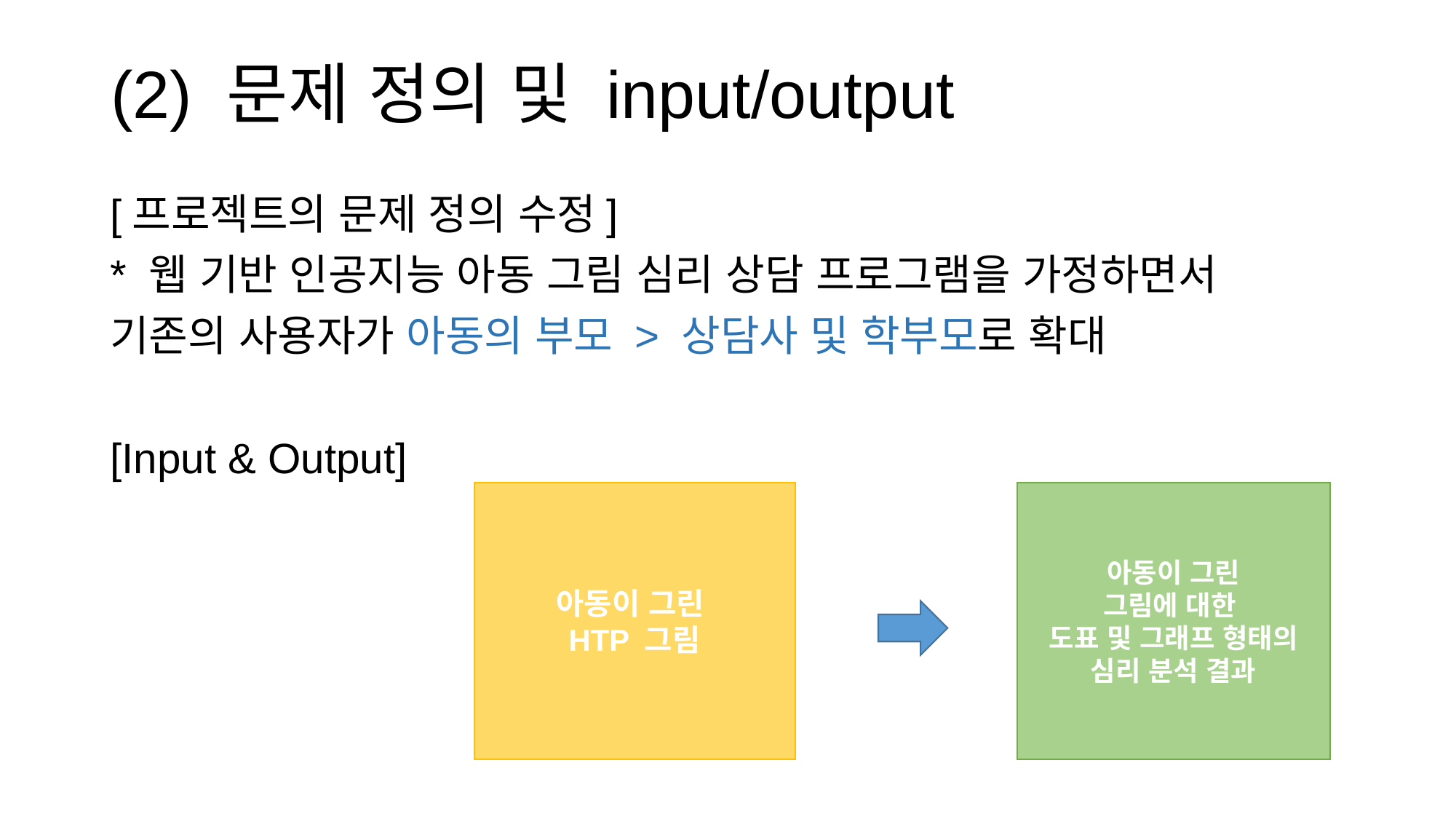

# (2) 문제 정의 및 input/output
[프로젝트의 문제 정의 수정]
* 웹 기반 인공지능 아동 그림 심리 상담 프로그램을 가정하면서
기존의 사용자가 아동의 부모 > 상담사 및 학부모로 확대

[Input & Output]

아동이 그린
HTP 그림
아동이 그린
그림에 대한
도표 및 그래프 형태의 심리 분석 결과